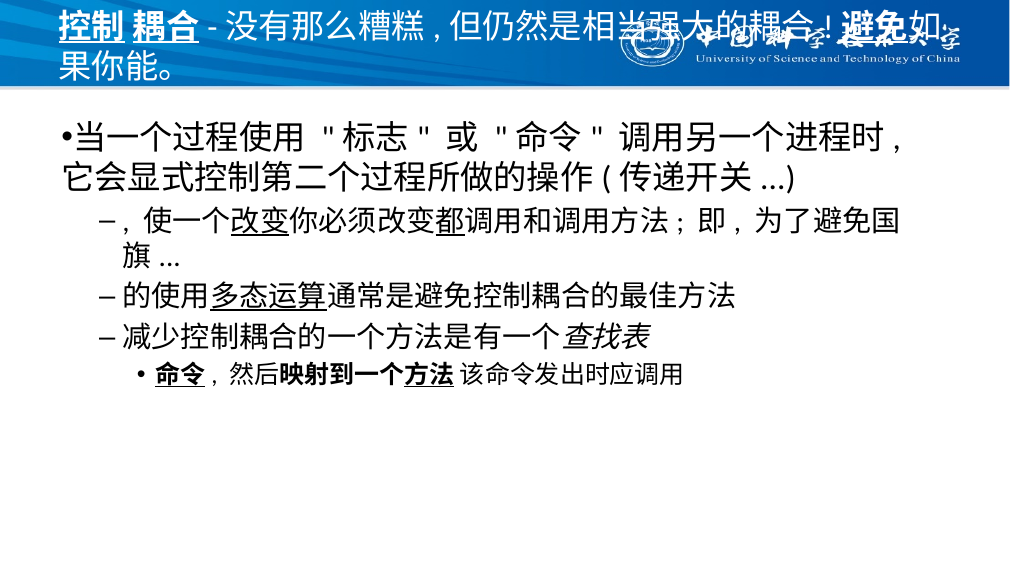

# 控制 耦合-没有那么糟糕,但仍然是相当强大的耦合!避免如果你能。
当一个过程使用 "标志" 或 "命令" 调用另一个进程时, 它会显式控制第二个过程所做的操作(传递开关...)
, 使一个改变你必须改变都调用和调用方法; 即, 为了避免国旗...
的使用多态运算通常是避免控制耦合的最佳方法
减少控制耦合的一个方法是有一个查找表
命令, 然后映射到一个方法 该命令发出时应调用